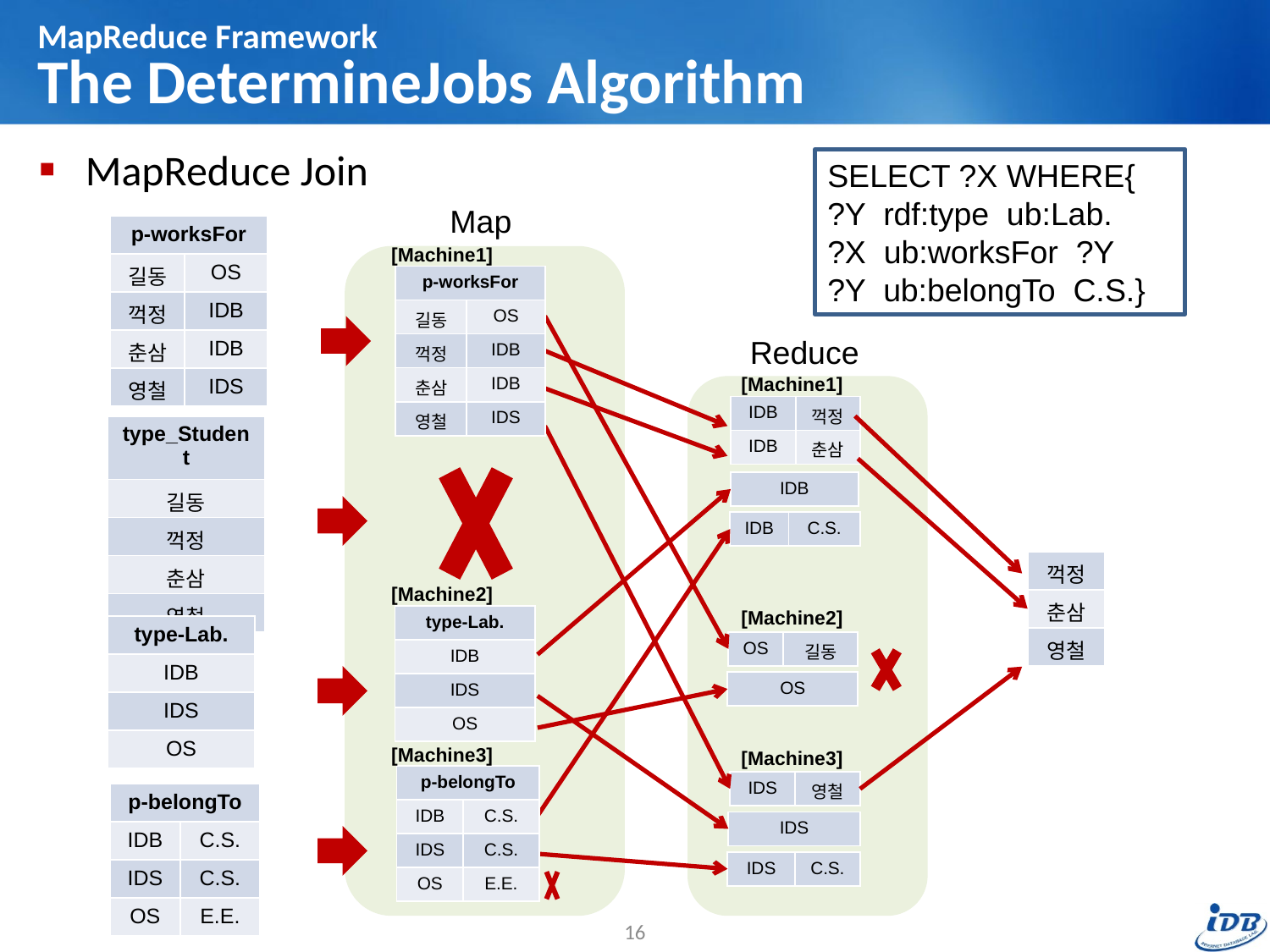

# MapReduce Framework The DetermineJobs Algorithm
MapReduce Join

SELECT ?X WHERE{
?Y  rdf:type  ub:Lab.
?X  ub:worksFor  ?Y
?Y  ub:belongTo  C.S.}
Map
| p-worksFor |  |
| --- | --- |
| 길동 | OS |
| 꺽정 | IDB |
| 춘삼 | IDB |
| 영철 | IDS |
[Machine1]

| p-worksFor |  |
| --- | --- |
| 길동 | OS |
| 꺽정 | IDB |
| 춘삼 | IDB |
| 영철 | IDS |

Reduce
[Machine1]

| IDB | 꺽정 |
| --- | --- |
| IDB | 춘삼 |
| type\_Student |
| --- |
| 길동 |
| 꺽정 |
| 춘삼 |
| 영철 |

| IDB |
| --- |

| IDB | C.S. |
| --- | --- |
| 꺽정 |
| --- |
| 춘삼 |
| 영철 |
[Machine2]
[Machine2]
| type-Lab. |
| --- |
| IDB |
| IDS |
| OS |
| type-Lab. |
| --- |
| IDB |
| IDS |
| OS |
| OS | 길동 |
| --- | --- |

| OS |
| --- |
[Machine3]
[Machine3]
| p-belongTo |  |
| --- | --- |
| IDB | C.S. |
| IDS | C.S. |
| OS | E.E. |
| IDS | 영철 |
| --- | --- |
| p-belongTo |  |
| --- | --- |
| IDB | C.S. |
| IDS | C.S. |
| OS | E.E. |
| IDS |
| --- |

| IDS | C.S. |
| --- | --- |

16